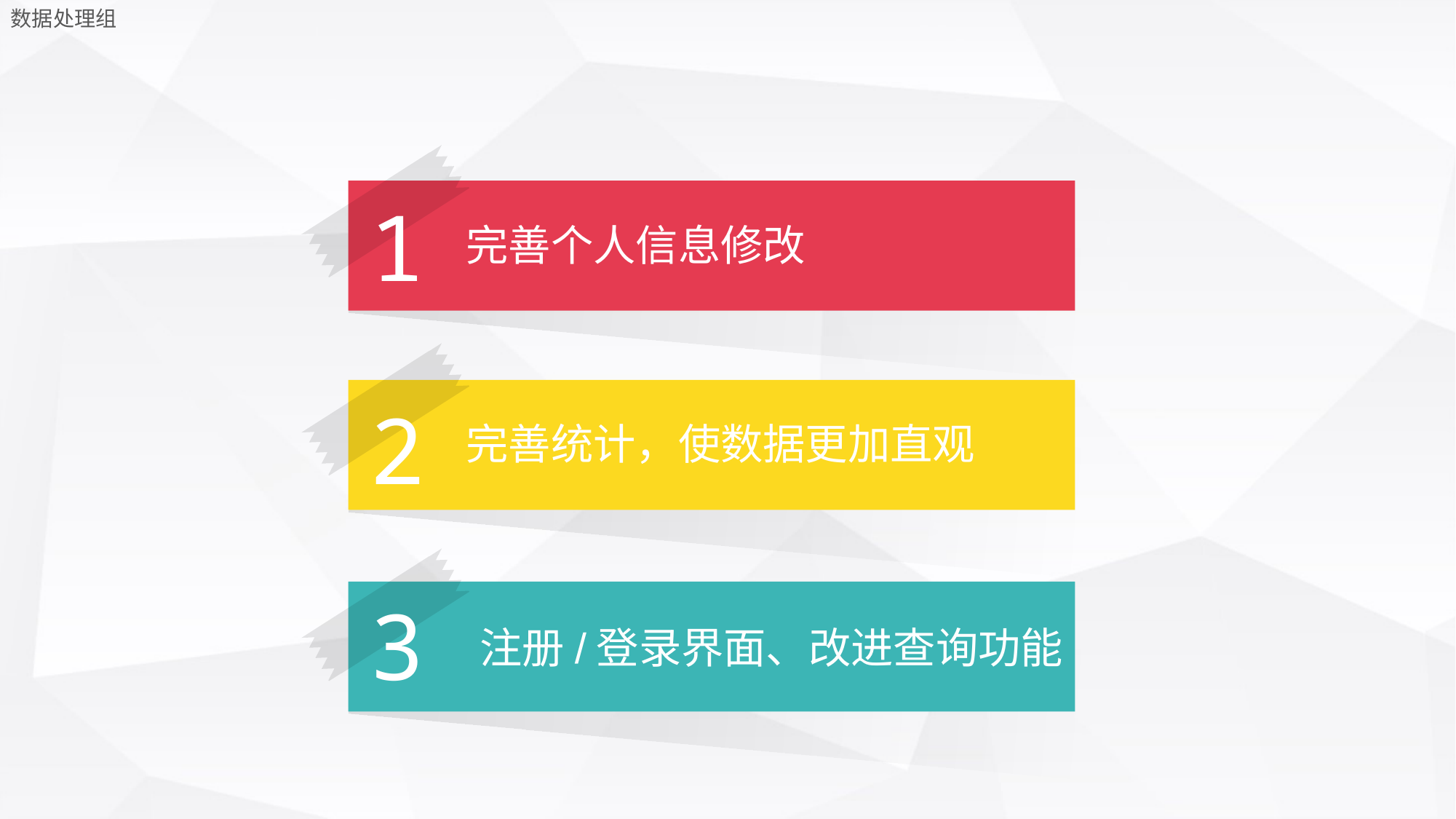

数据处理组

1

完善个人信息修改

2
完善统计，使数据更加直观

3

注册/登录界面、改进查询功能